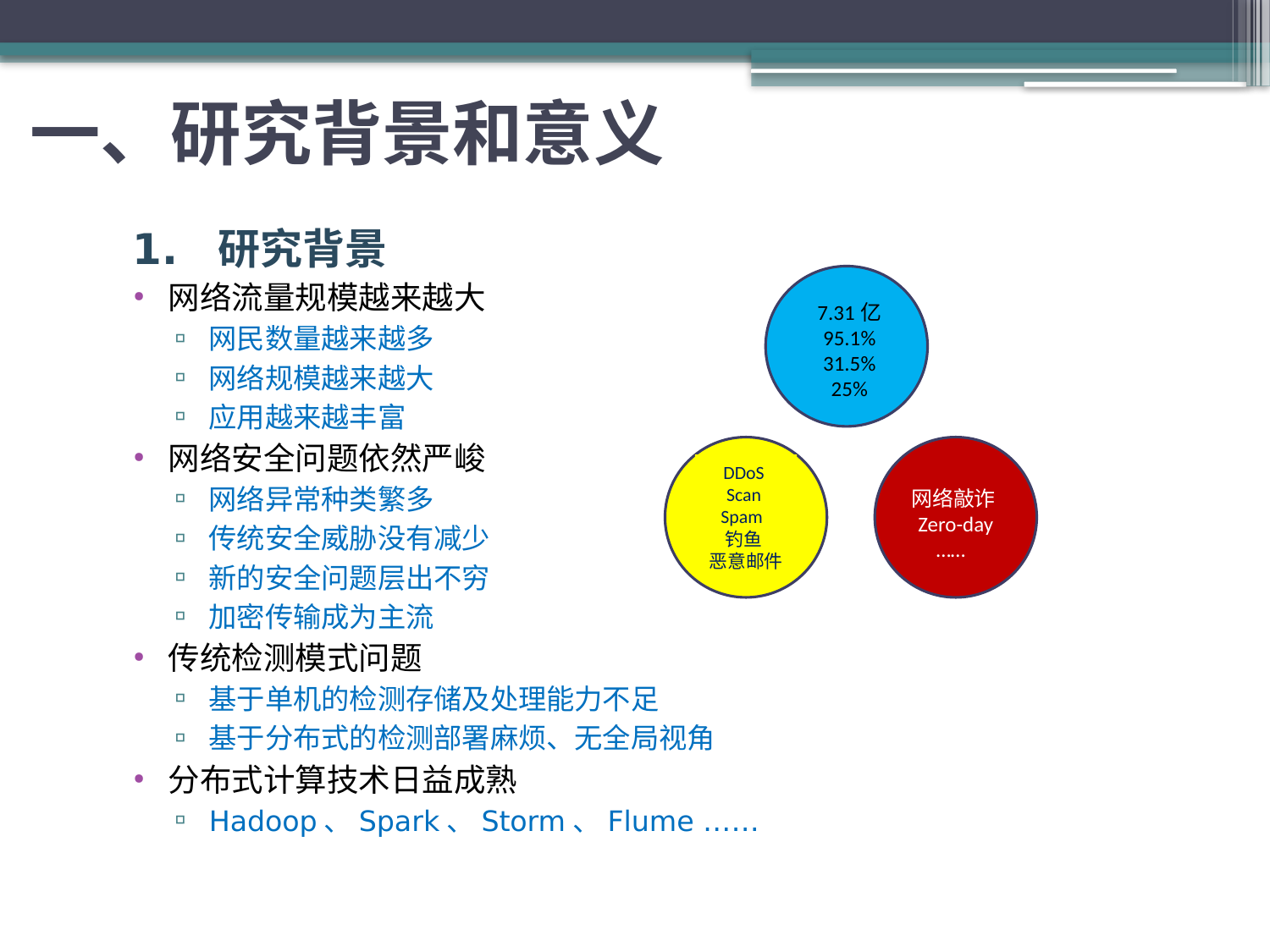

# 一、研究背景和意义
1.  研究背景
网络流量规模越来越大
网民数量越来越多
网络规模越来越大
应用越来越丰富
网络安全问题依然严峻
网络异常种类繁多
传统安全威胁没有减少
新的安全问题层出不穷
加密传输成为主流
传统检测模式问题
基于单机的检测存储及处理能力不足
基于分布式的检测部署麻烦、无全局视角
分布式计算技术日益成熟
Hadoop、Spark、Storm、Flume ……

7.31亿
95.1%
31.5%
25%

DDoS  Scan  Spam
钓鱼
恶意邮件

网络敲诈
Zero-day
……